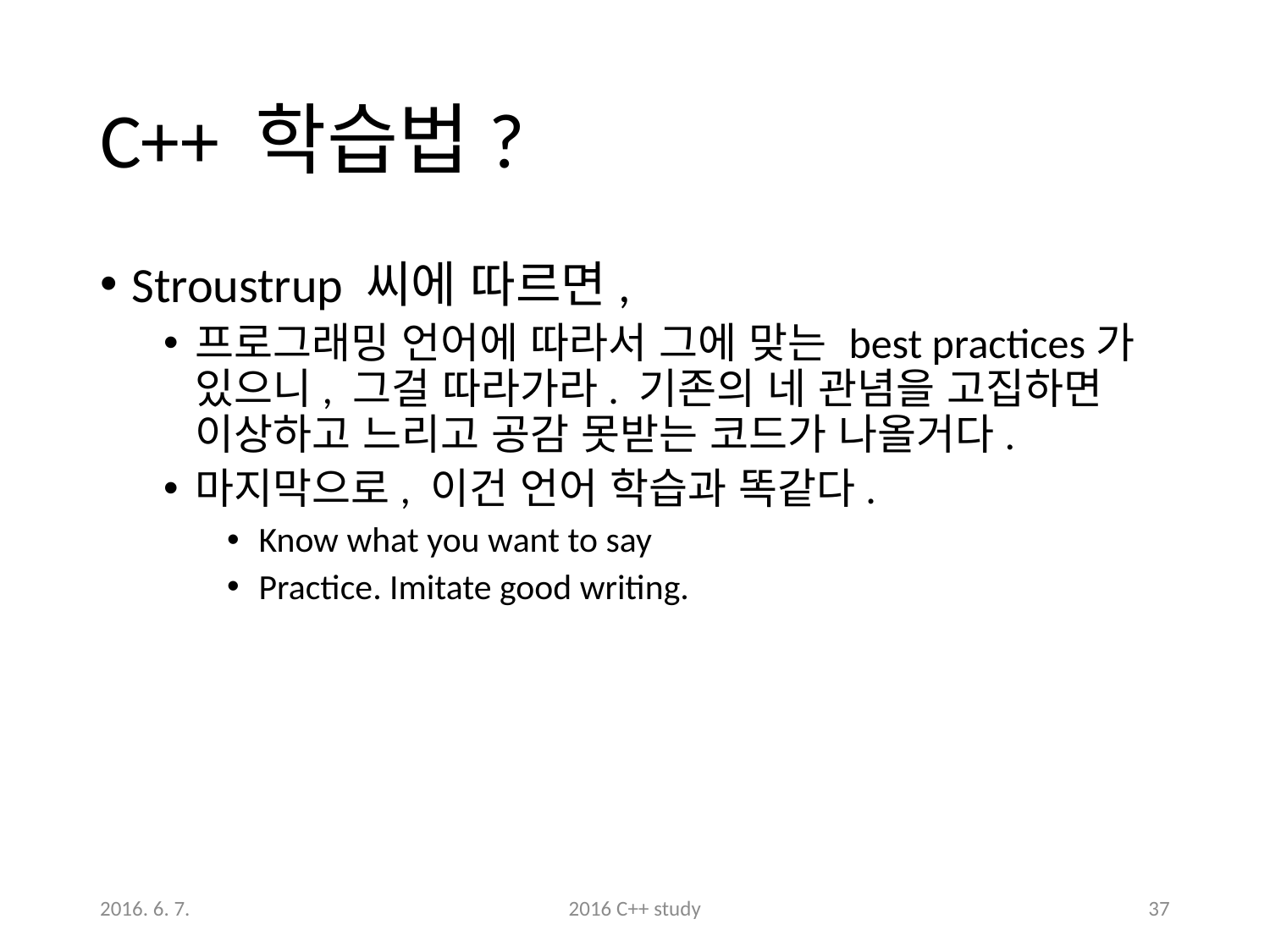

# C++ 학습법?
Stroustrup 씨에 따르면,
프로그래밍 언어에 따라서 그에 맞는 best practices가 있으니, 그걸 따라가라. 기존의 네 관념을 고집하면 이상하고 느리고 공감 못받는 코드가 나올거다.
마지막으로, 이건 언어 학습과 똑같다.
Know what you want to say
Practice. Imitate good writing.
2016. 6. 7.
2016 C++ study
37